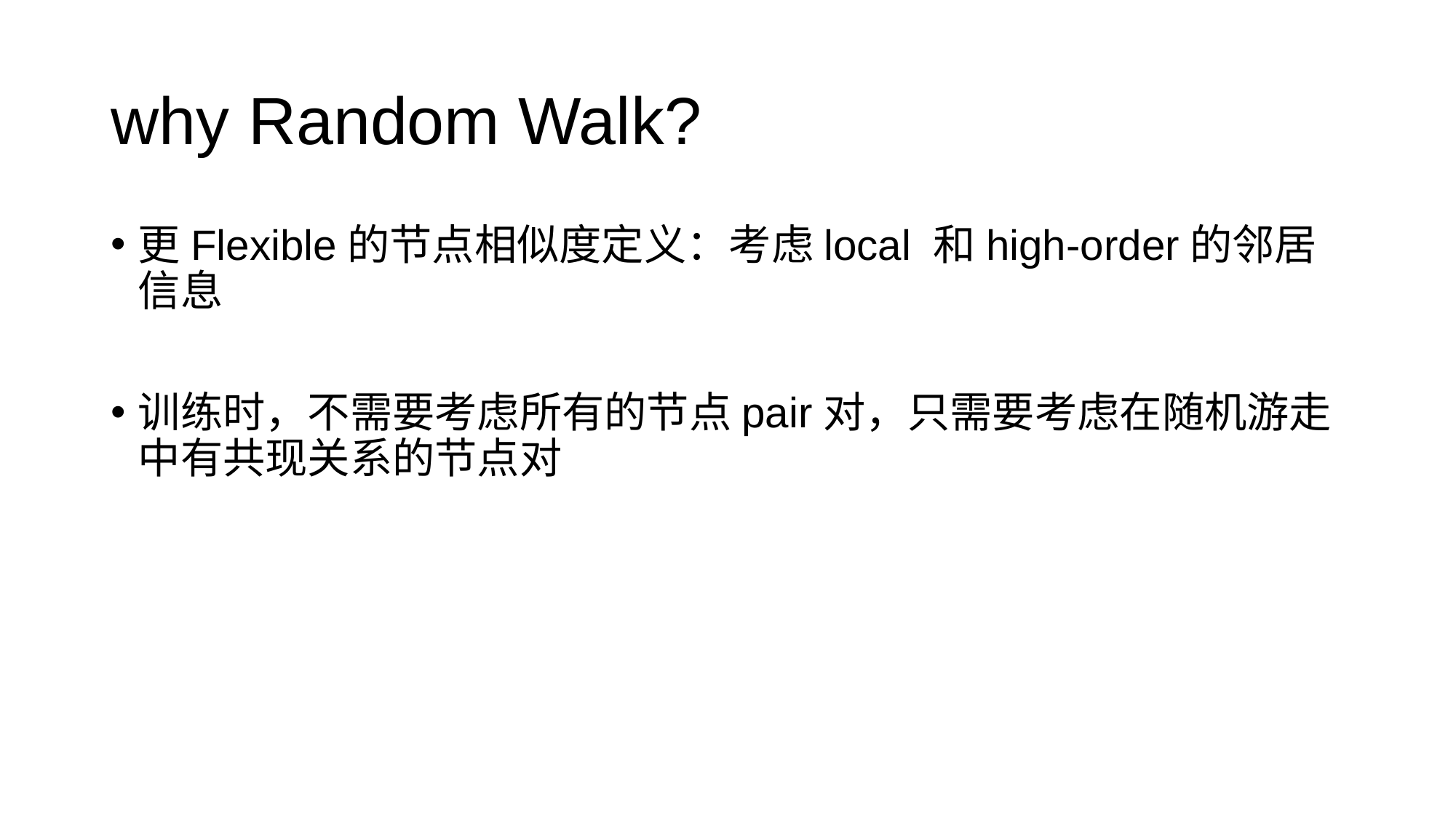

# why Random Walk?
更Flexible的节点相似度定义：考虑local 和high-order的邻居信息

训练时，不需要考虑所有的节点pair对，只需要考虑在随机游走中有共现关系的节点对